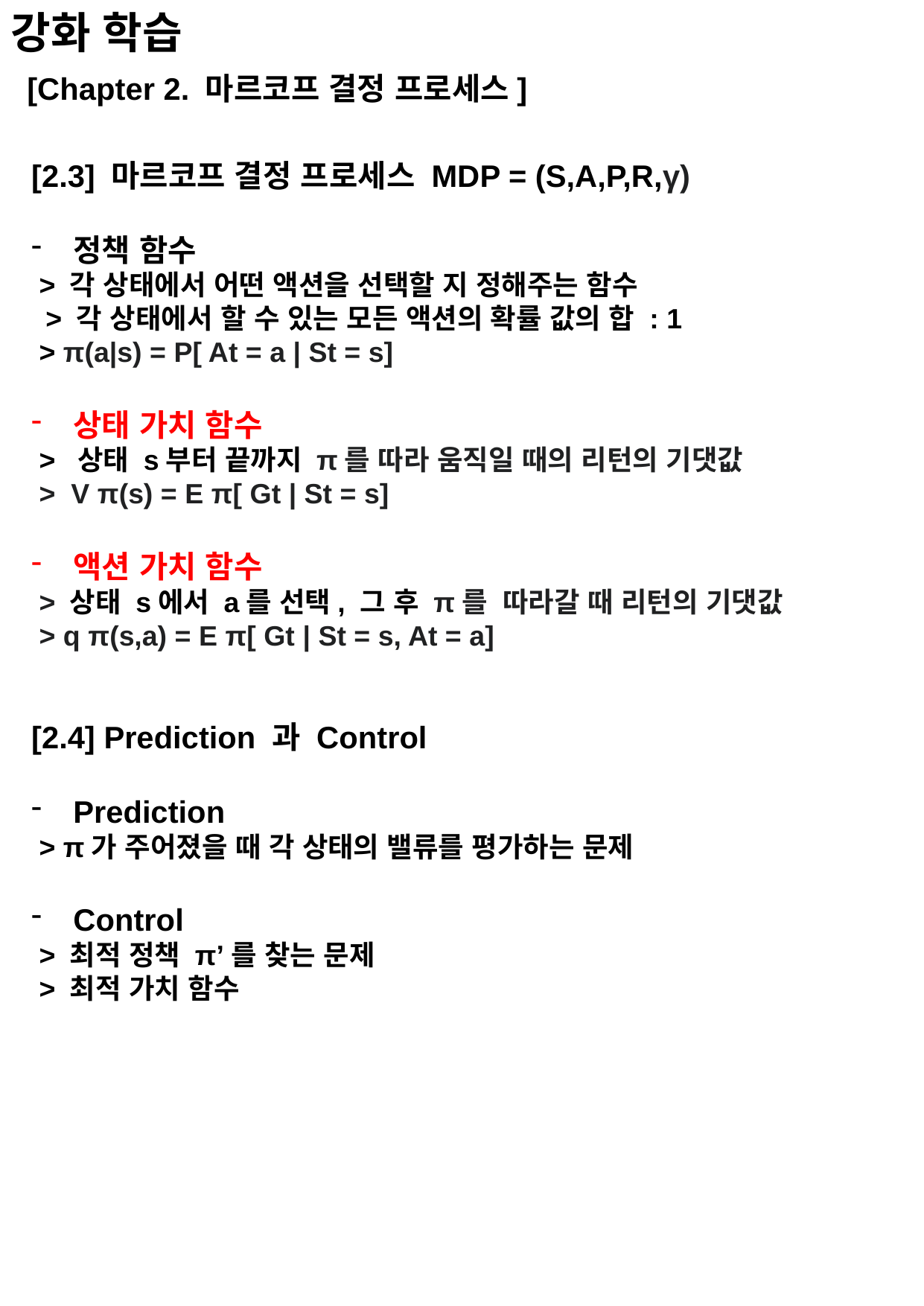

강화 학습
[Chapter 2. 마르코프 결정 프로세스]

[2.3] 마르코프 결정 프로세스 MDP = (S,A,P,R,γ)

정책 함수
 > 각 상태에서 어떤 액션을 선택할 지 정해주는 함수
 > 각 상태에서 할 수 있는 모든 액션의 확률 값의 합 : 1
 > π(a|s) = P[ At = a | St = s]

상태 가치 함수
 >  상태 s부터 끝까지 π를 따라 움직일 때의 리턴의 기댓값
 >  V π(s) = E π[ Gt | St = s]

액션 가치 함수
 > 상태 s에서 a를 선택, 그 후 π를  따라갈 때 리턴의 기댓값
 > q π(s,a) = E π[ Gt | St = s, At = a]
[2.4] Prediction 과 Control

Prediction
 > π가 주어졌을 때 각 상태의 밸류를 평가하는 문제

Control
 > 최적 정책 π’를 찾는 문제
 > 최적 가치 함수